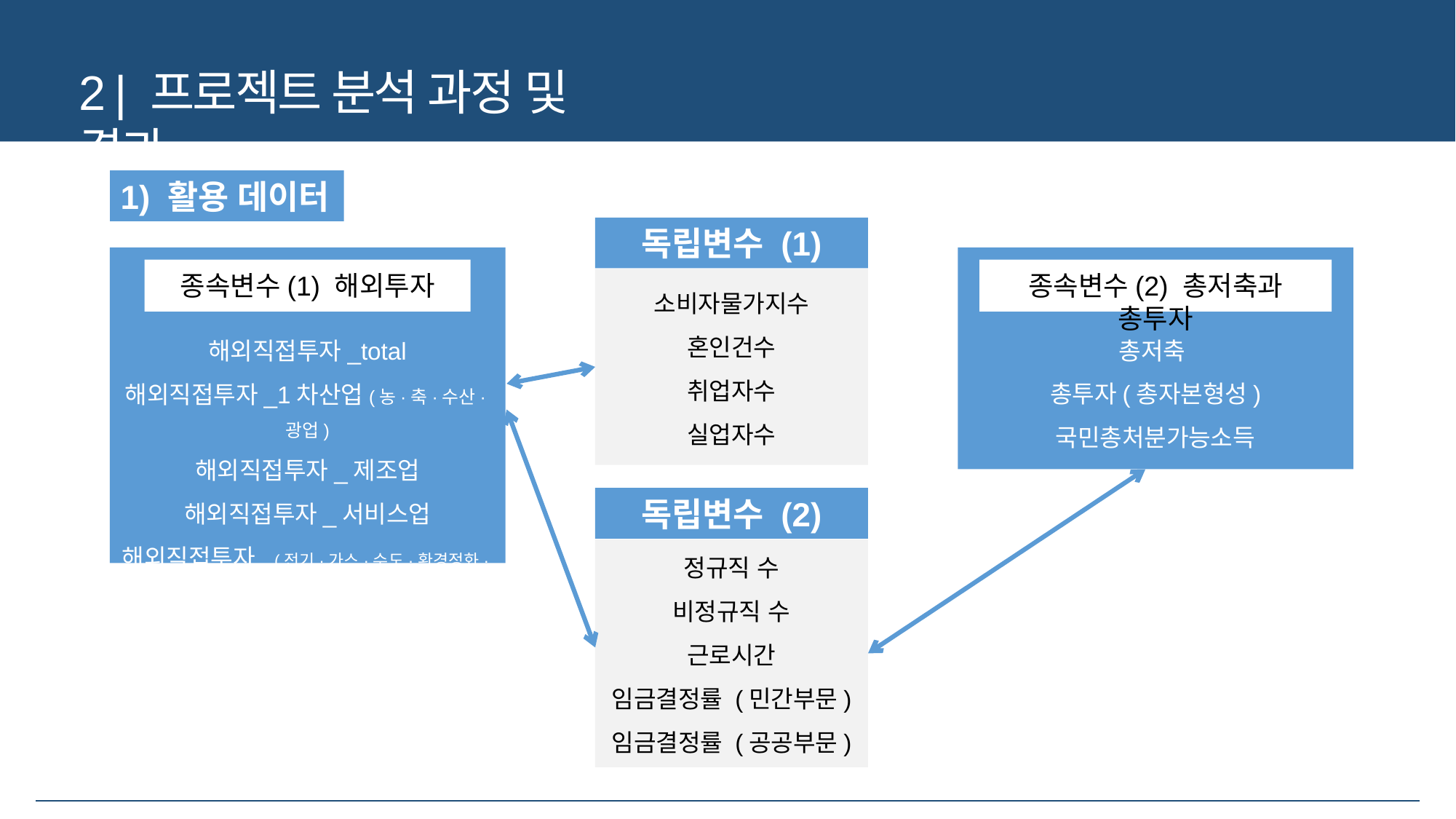

2 | 프로젝트 분석 과정 및 결과
1) 활용 데이터
독립변수 (1)

소비자물가지수
혼인건수
취업자수
실업자수
독립변수 (2)
정규직 수
비정규직 수
근로시간
임금결정률 (민간부문)
임금결정률 (공공부문)

종속변수(2) 총저축과 총투자
총저축
총투자(총자본형성)
국민총처분가능소득

종속변수(1) 해외투자
해외직접투자_total
해외직접투자_1차산업(농·축·수산·광업)
해외직접투자_제조업
해외직접투자_서비스업
해외직접투자_(전기·가스·수도·환경정화·건설)